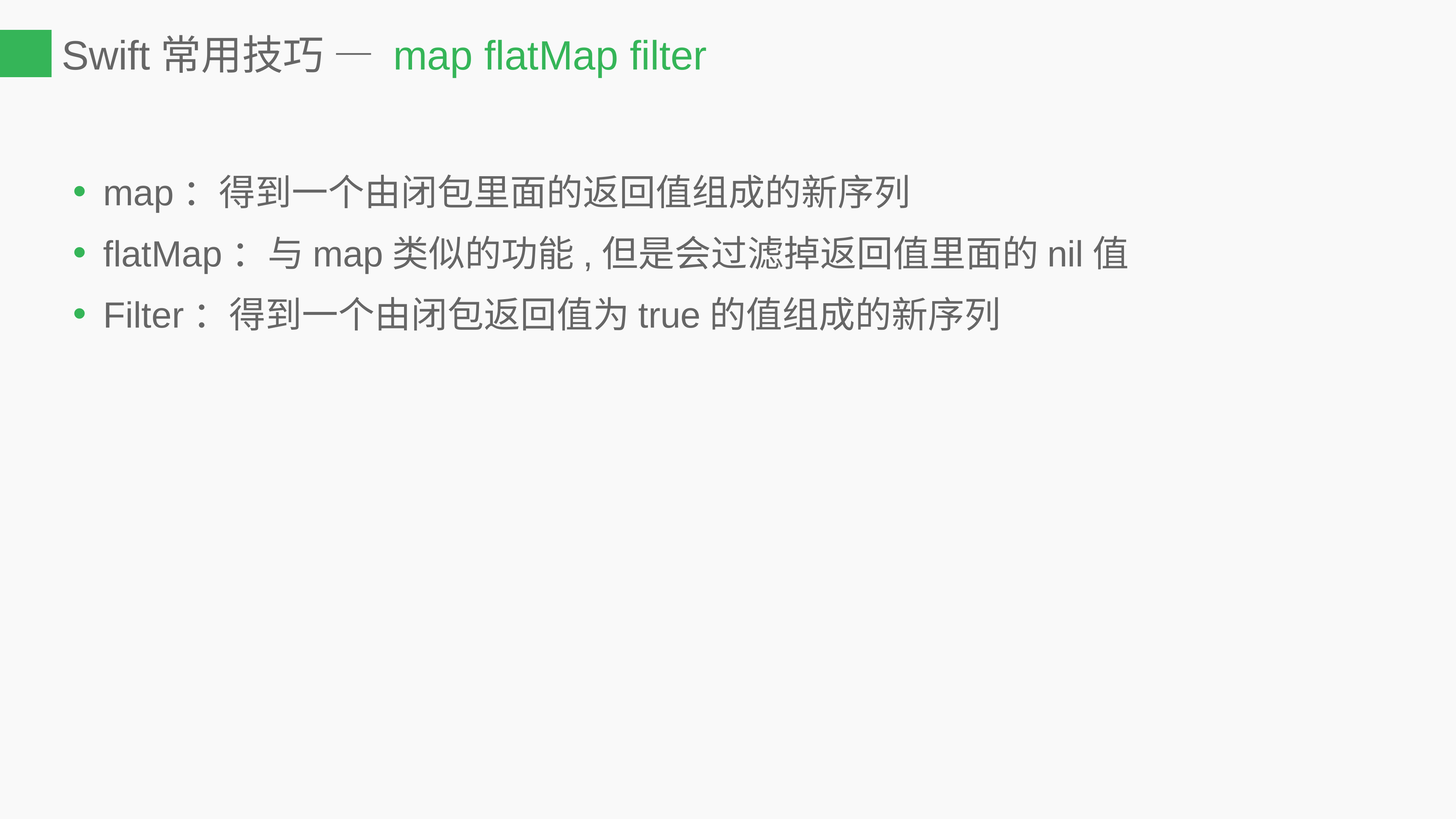

# Swift常用技巧 — map flatMap filter
map：得到一个由闭包里面的返回值组成的新序列
flatMap：与map类似的功能,但是会过滤掉返回值里面的nil值
Filter：得到一个由闭包返回值为true的值组成的新序列